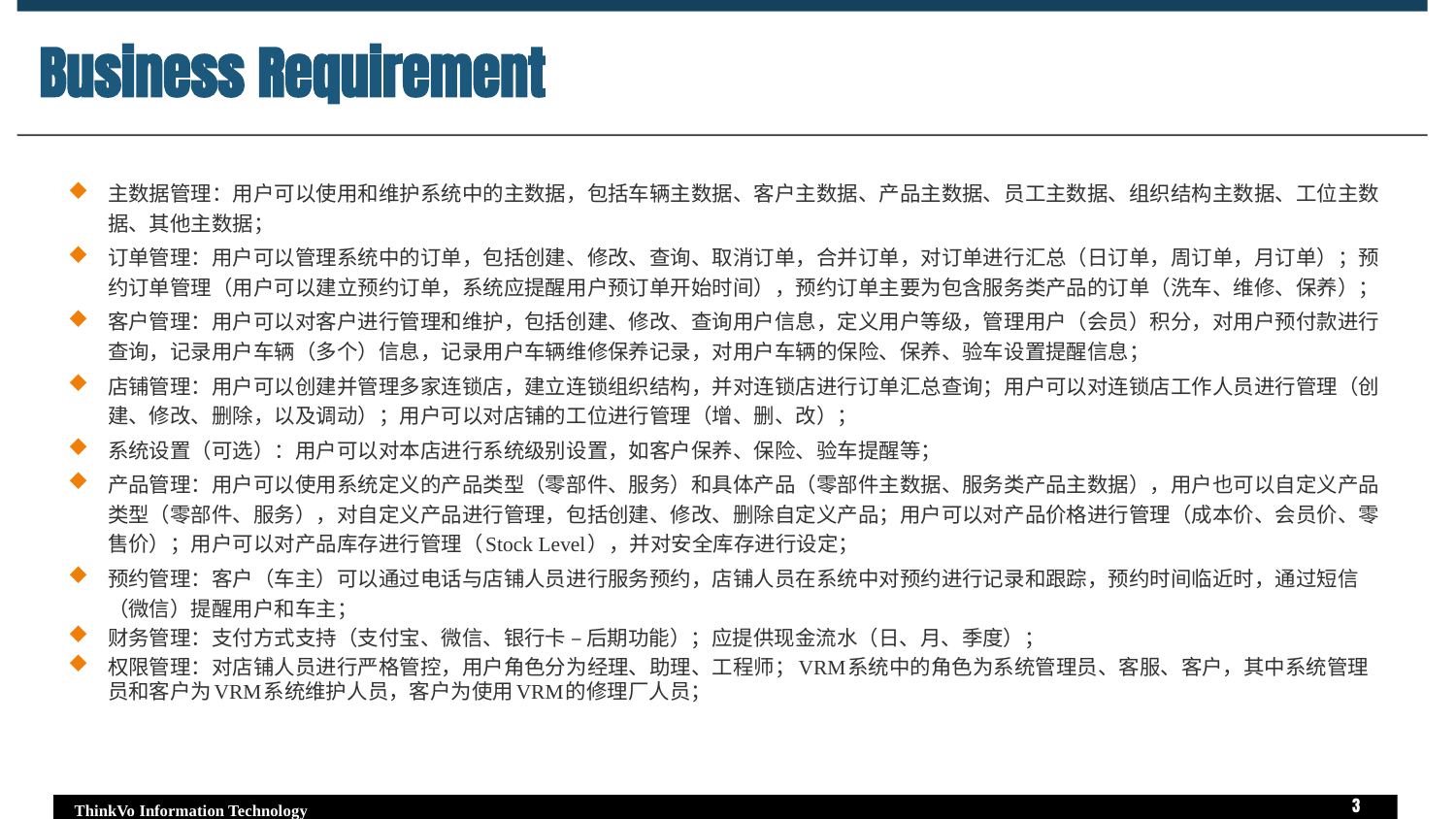

# Business Requirement
主数据管理：用户可以使用和维护系统中的主数据，包括车辆主数据、客户主数据、产品主数据、员工主数据、组织结构主数据、工位主数据、其他主数据；
订单管理：用户可以管理系统中的订单，包括创建、修改、查询、取消订单，合并订单，对订单进行汇总（日订单，周订单，月订单）；预约订单管理（用户可以建立预约订单，系统应提醒用户预订单开始时间），预约订单主要为包含服务类产品的订单（洗车、维修、保养）；
客户管理：用户可以对客户进行管理和维护，包括创建、修改、查询用户信息，定义用户等级，管理用户（会员）积分，对用户预付款进行查询，记录用户车辆（多个）信息，记录用户车辆维修保养记录，对用户车辆的保险、保养、验车设置提醒信息；
店铺管理：用户可以创建并管理多家连锁店，建立连锁组织结构，并对连锁店进行订单汇总查询；用户可以对连锁店工作人员进行管理（创建、修改、删除，以及调动）；用户可以对店铺的工位进行管理（增、删、改）；
系统设置（可选）：用户可以对本店进行系统级别设置，如客户保养、保险、验车提醒等；
产品管理：用户可以使用系统定义的产品类型（零部件、服务）和具体产品（零部件主数据、服务类产品主数据），用户也可以自定义产品类型（零部件、服务），对自定义产品进行管理，包括创建、修改、删除自定义产品；用户可以对产品价格进行管理（成本价、会员价、零售价）；用户可以对产品库存进行管理（Stock Level），并对安全库存进行设定；
预约管理：客户（车主）可以通过电话与店铺人员进行服务预约，店铺人员在系统中对预约进行记录和跟踪，预约时间临近时，通过短信（微信）提醒用户和车主；
财务管理：支付方式支持（支付宝、微信、银行卡 – 后期功能）；应提供现金流水（日、月、季度）；
权限管理：对店铺人员进行严格管控，用户角色分为经理、助理、工程师；VRM系统中的角色为系统管理员、客服、客户，其中系统管理员和客户为VRM系统维护人员，客户为使用VRM的修理厂人员；

3
ThinkVo Information Technology